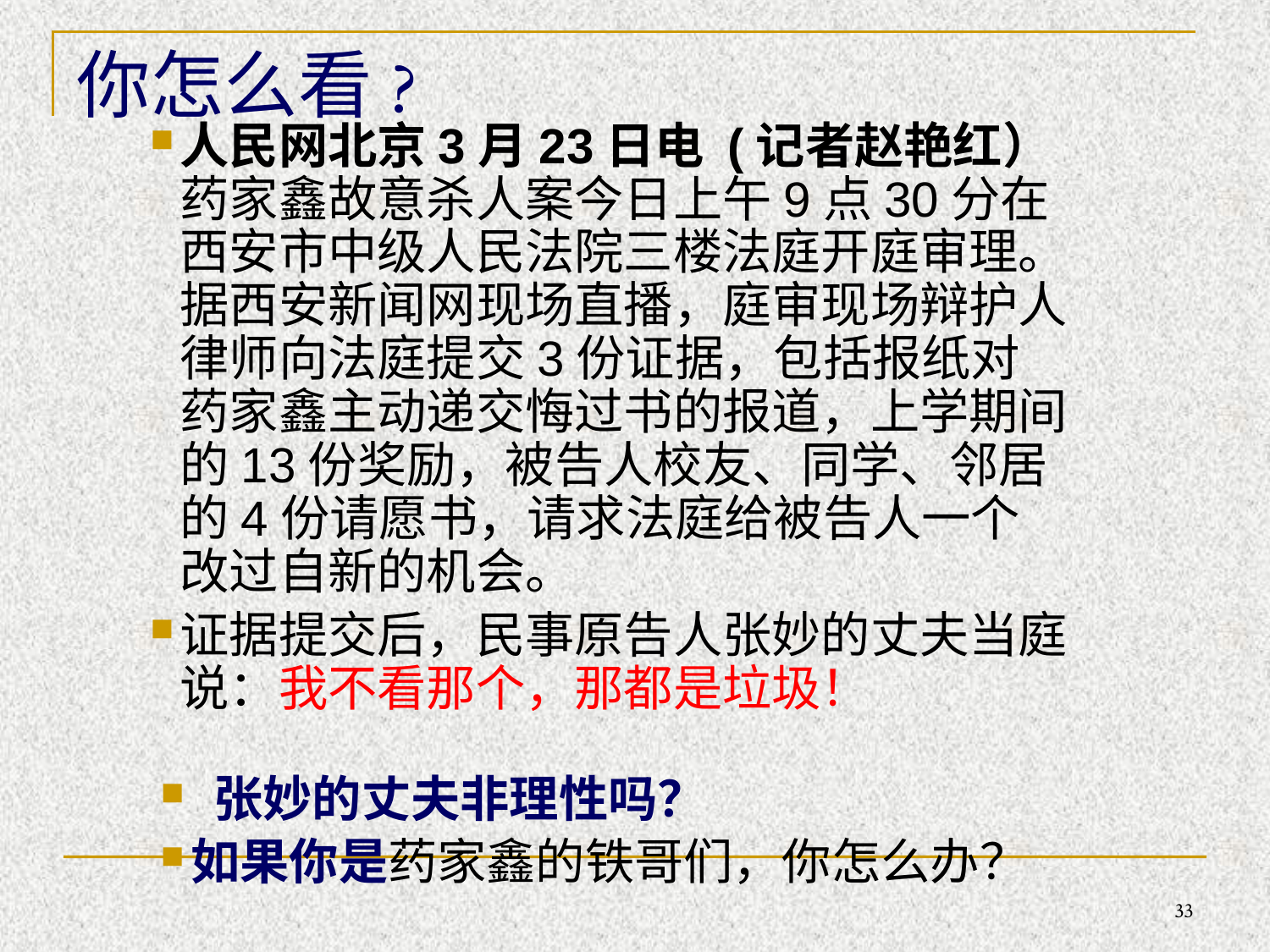

# 你怎么看?
人民网北京3月23日电 (记者赵艳红）药家鑫故意杀人案今日上午9点30分在西安市中级人民法院三楼法庭开庭审理。据西安新闻网现场直播，庭审现场辩护人律师向法庭提交3份证据，包括报纸对药家鑫主动递交悔过书的报道，上学期间的13份奖励，被告人校友、同学、邻居的4份请愿书，请求法庭给被告人一个改过自新的机会。
证据提交后，民事原告人张妙的丈夫当庭说：我不看那个，那都是垃圾！
|  |
| --- |
 张妙的丈夫非理性吗？
如果你是药家鑫的铁哥们，你怎么办？
33